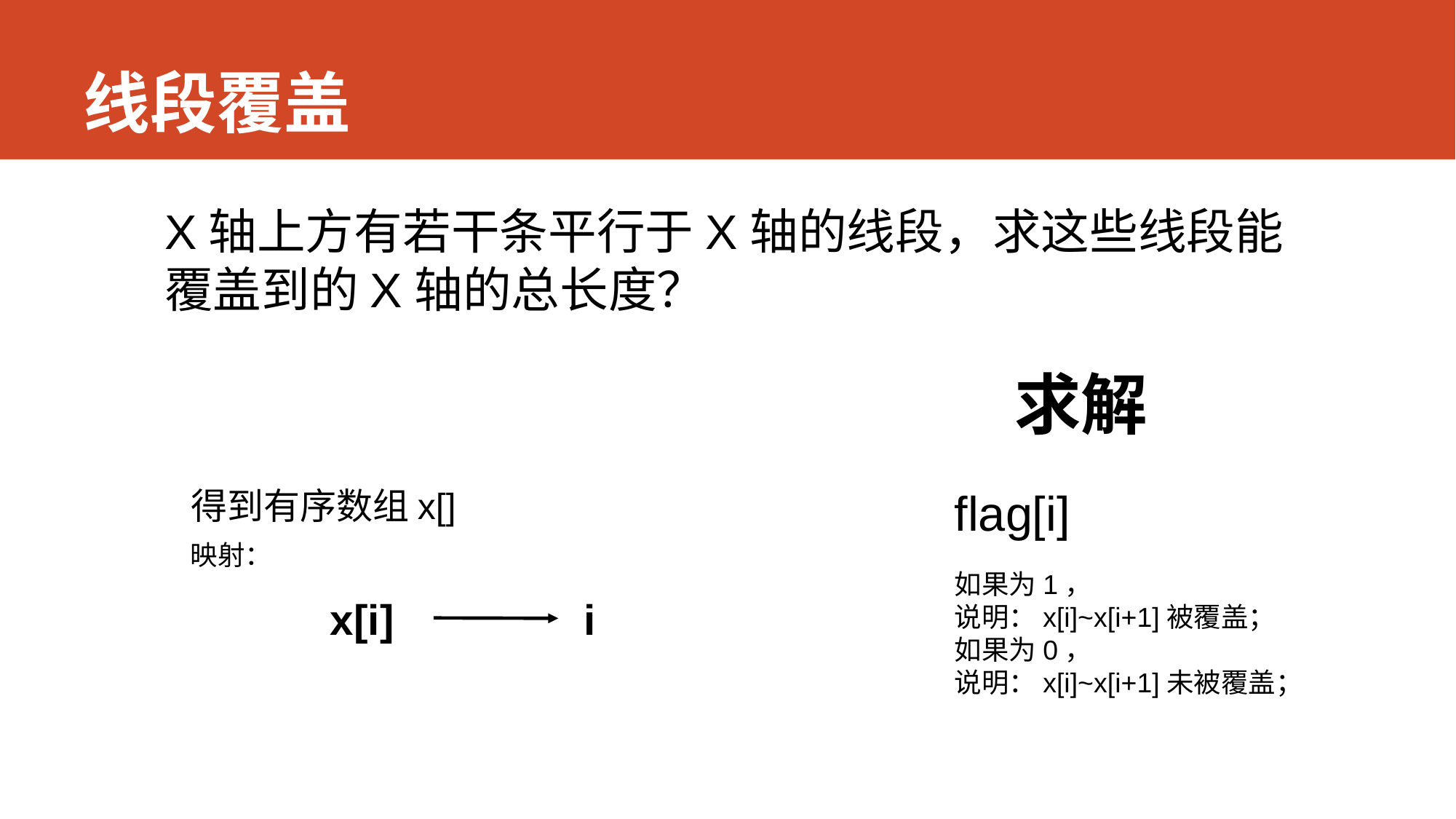

# 线段覆盖
X轴上方有若干条平行于X轴的线段，求这些线段能覆盖到的X轴的总长度？
求解
flag[i]
得到有序数组x[]
映射：
如果为1，
说明：x[i]~x[i+1]被覆盖；
如果为0，
说明：x[i]~x[i+1]未被覆盖；

x[i]
i